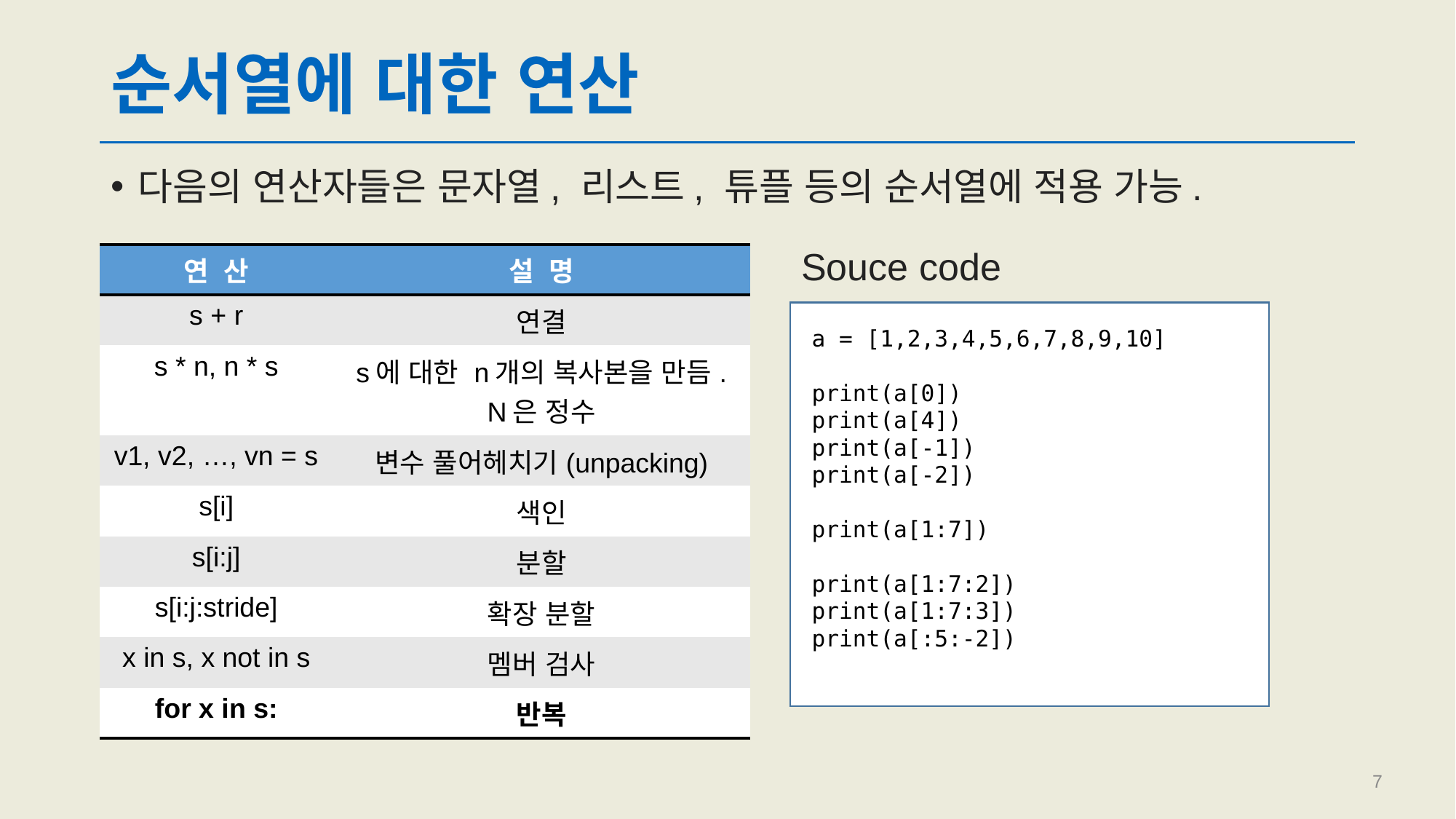

# 순서열에 대한 연산
다음의 연산자들은 문자열, 리스트, 튜플 등의 순서열에 적용 가능.
Souce code
| 연 산 | 설 명 |
| --- | --- |
| s + r | 연결 |
| s \* n, n \* s | s에 대한 n개의 복사본을 만듬. N은 정수 |
| v1, v2, …, vn = s | 변수 풀어헤치기(unpacking) |
| s[i] | 색인 |
| s[i:j] | 분할 |
| s[i:j:stride] | 확장 분할 |
| x in s, x not in s | 멤버 검사 |
| for x in s: | 반복 |
a = [1,2,3,4,5,6,7,8,9,10]

print(a[0])
print(a[4])
print(a[-1])
print(a[-2])

print(a[1:7])

print(a[1:7:2])
print(a[1:7:3])
print(a[:5:-2])

7